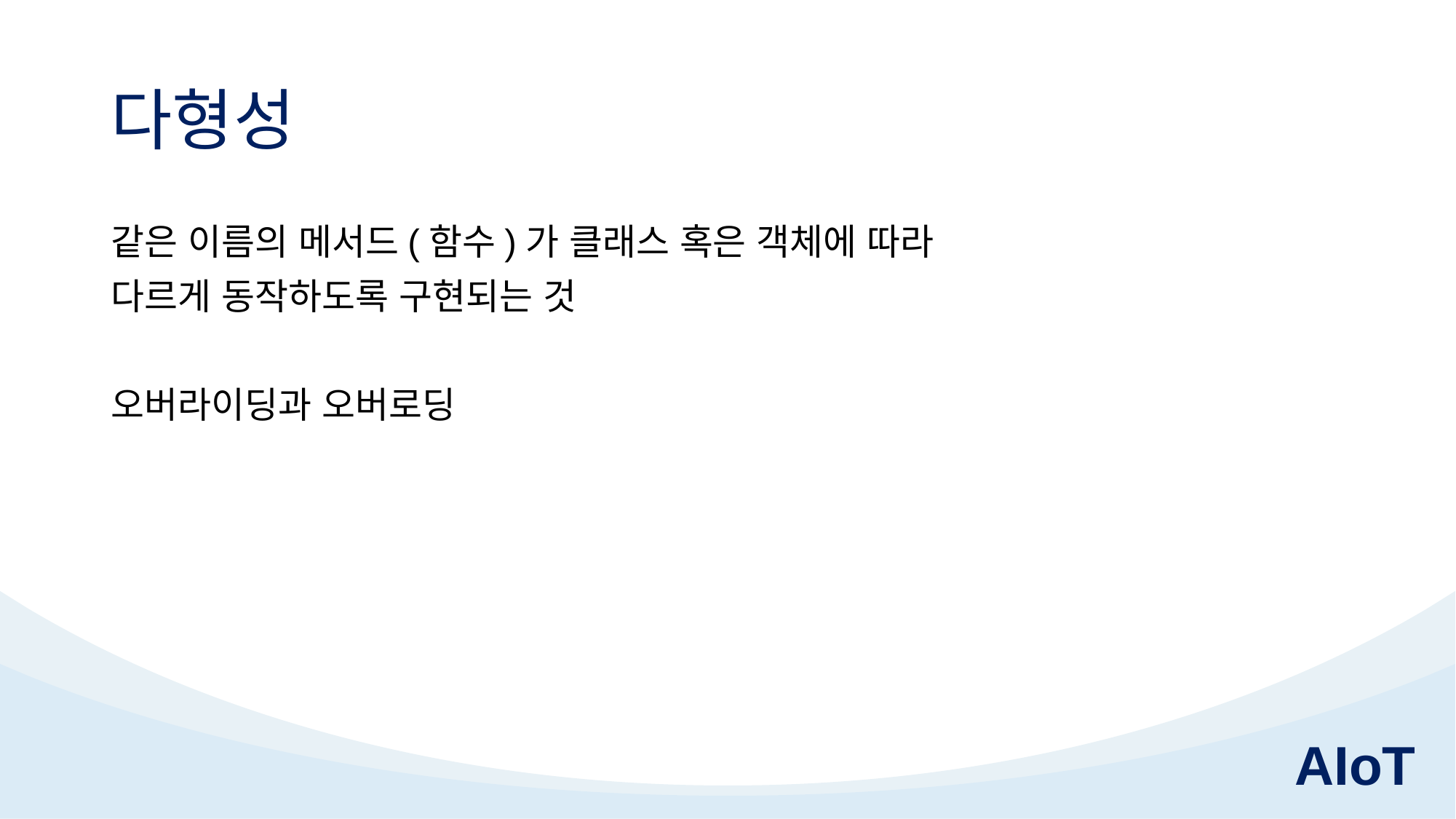

# 다형성
같은 이름의 메서드(함수)가 클래스 혹은 객체에 따라
다르게 동작하도록 구현되는 것

오버라이딩과 오버로딩